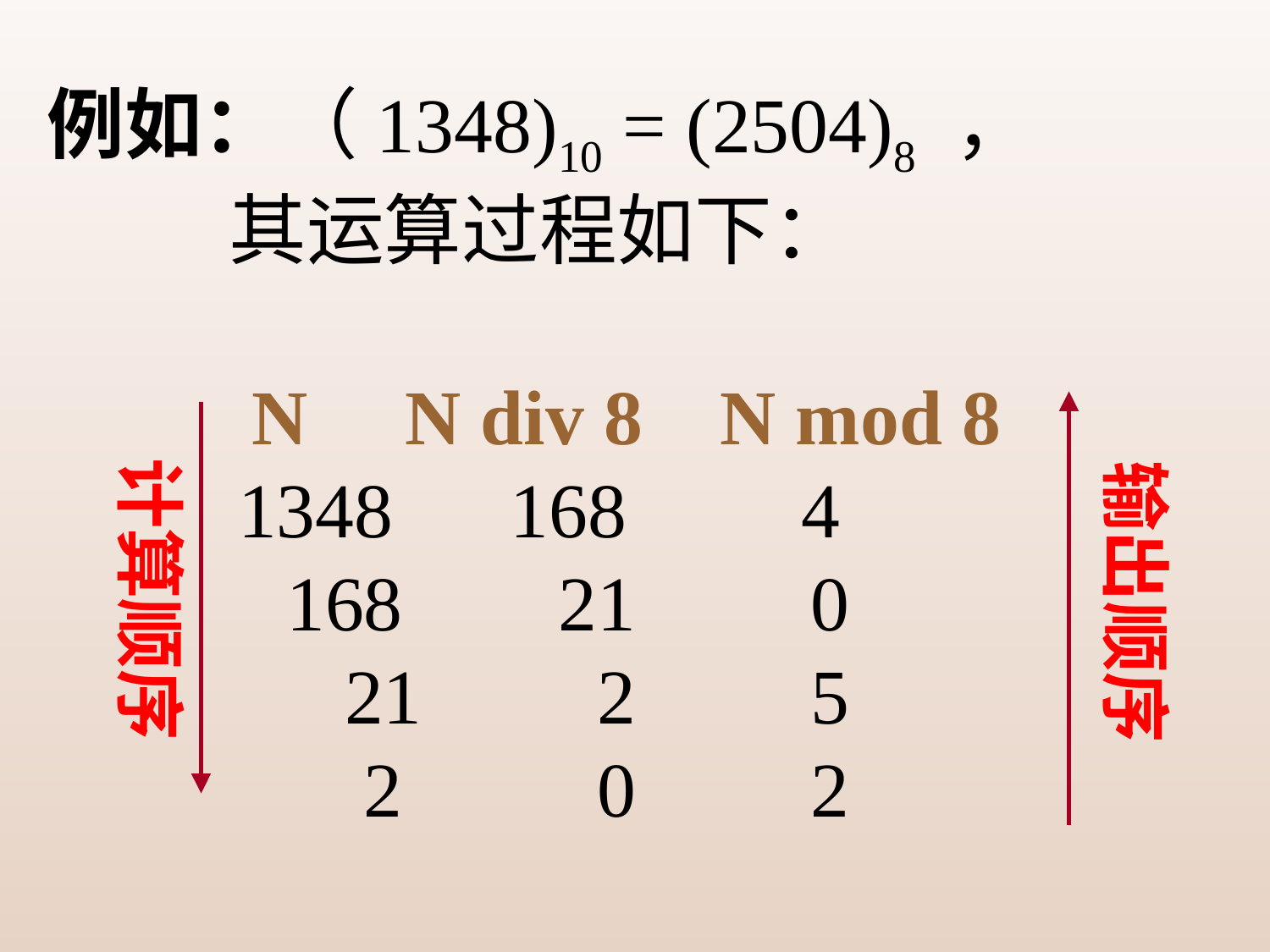

# 例如：（1348)10 = (2504)8 ，其运算过程如下： N     N div 8    N mod 8 1348      168         4 168        21         0 21         2         5 2          0         2

计算顺序
输出顺序